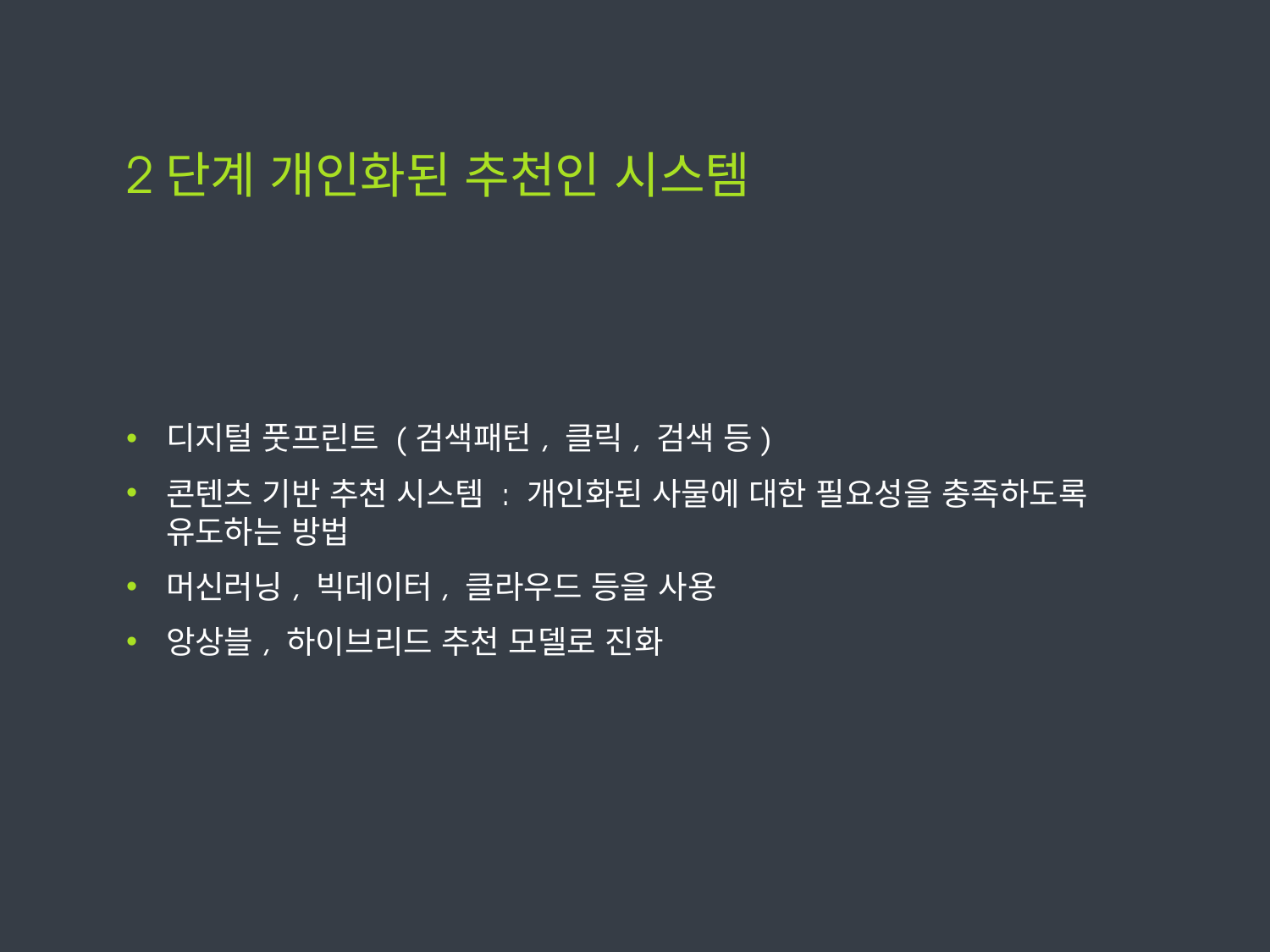

# 2단계 개인화된 추천인 시스템
디지털 풋프린트 (검색패턴, 클릭, 검색 등)
콘텐츠 기반 추천 시스템 : 개인화된 사물에 대한 필요성을 충족하도록 유도하는 방법
머신러닝, 빅데이터, 클라우드 등을 사용
앙상블, 하이브리드 추천 모델로 진화